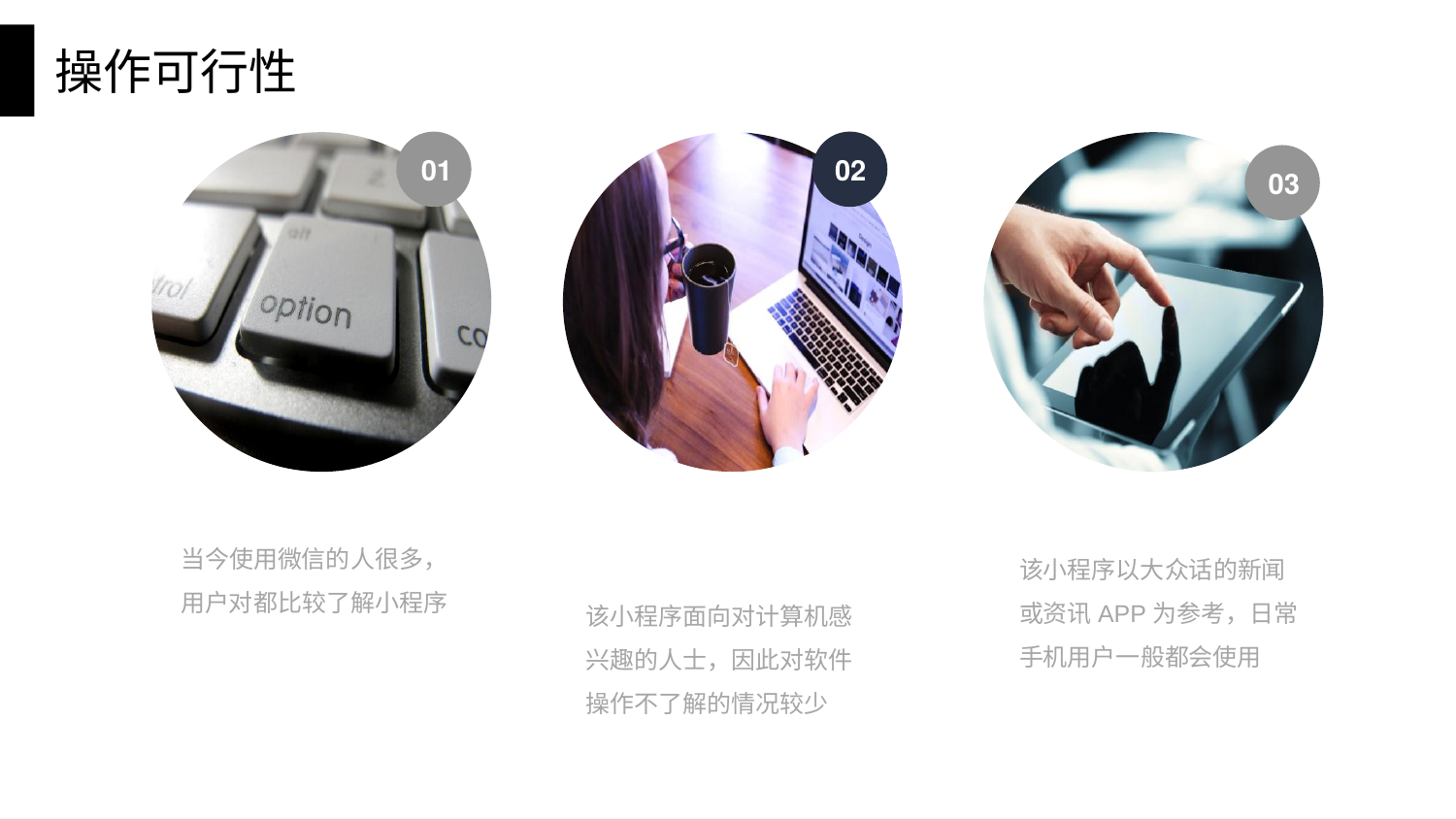

操作可行性

01

02

03
当今使用微信的人很多，用户对都比较了解小程序
该小程序以大众话的新闻或资讯APP为参考，日常手机用户一般都会使用
该小程序面向对计算机感兴趣的人士，因此对软件操作不了解的情况较少